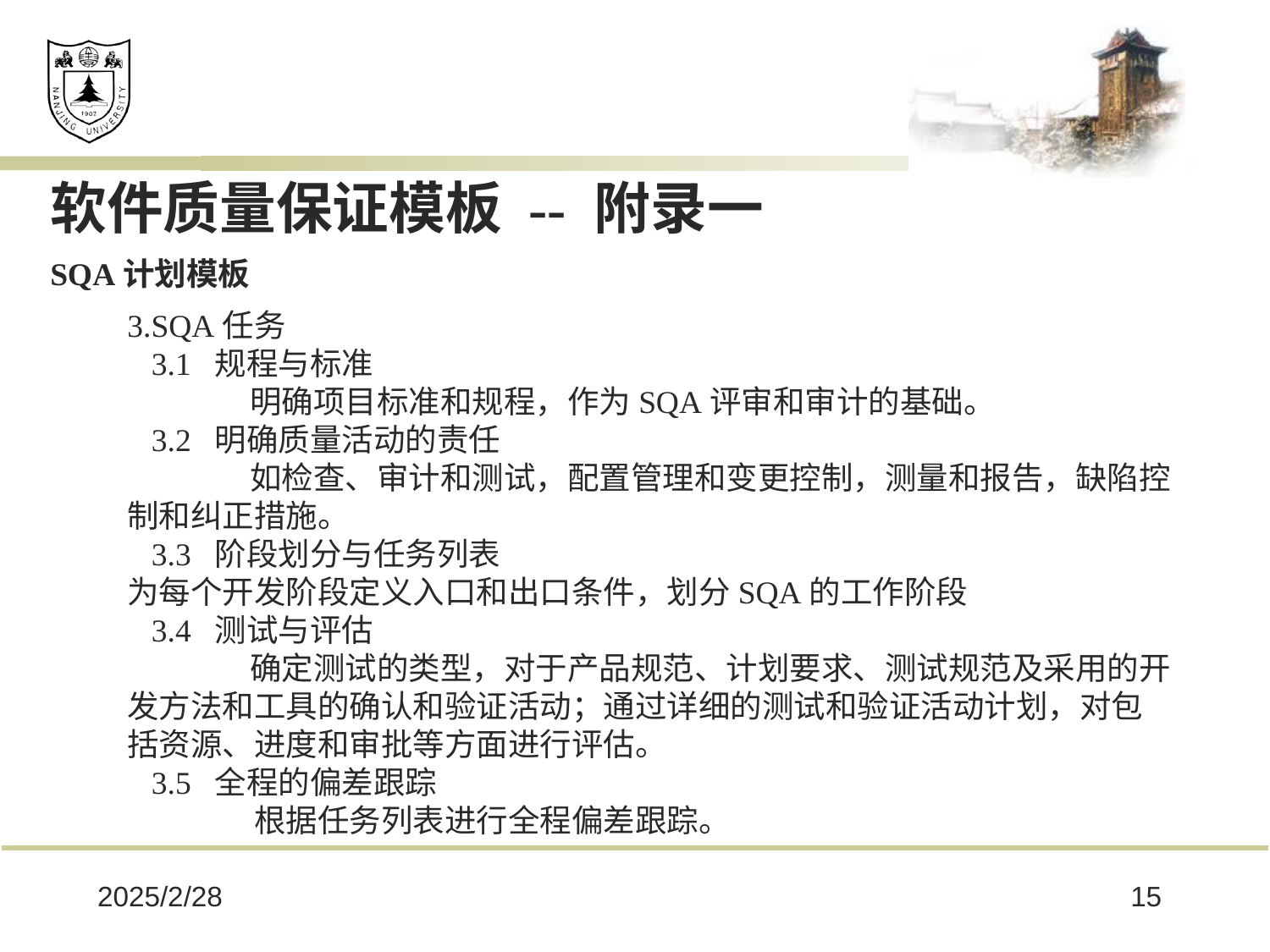

软件质量保证模板 -- 附录一
SQA计划模板
3.SQA任务
   3.1  规程与标准
                明确项目标准和规程，作为SQA评审和审计的基础。
   3.2  明确质量活动的责任
                如检查、审计和测试，配置管理和变更控制，测量和报告，缺陷控制和纠正措施。
   3.3  阶段划分与任务列表
为每个开发阶段定义入口和出口条件，划分SQA的工作阶段
   3.4  测试与评估
                确定测试的类型，对于产品规范、计划要求、测试规范及采用的开发方法和工具的确认和验证活动；通过详细的测试和验证活动计划，对包括资源、进度和审批等方面进行评估。
   3.5  全程的偏差跟踪
	根据任务列表进行全程偏差跟踪。

2025/2/28
15